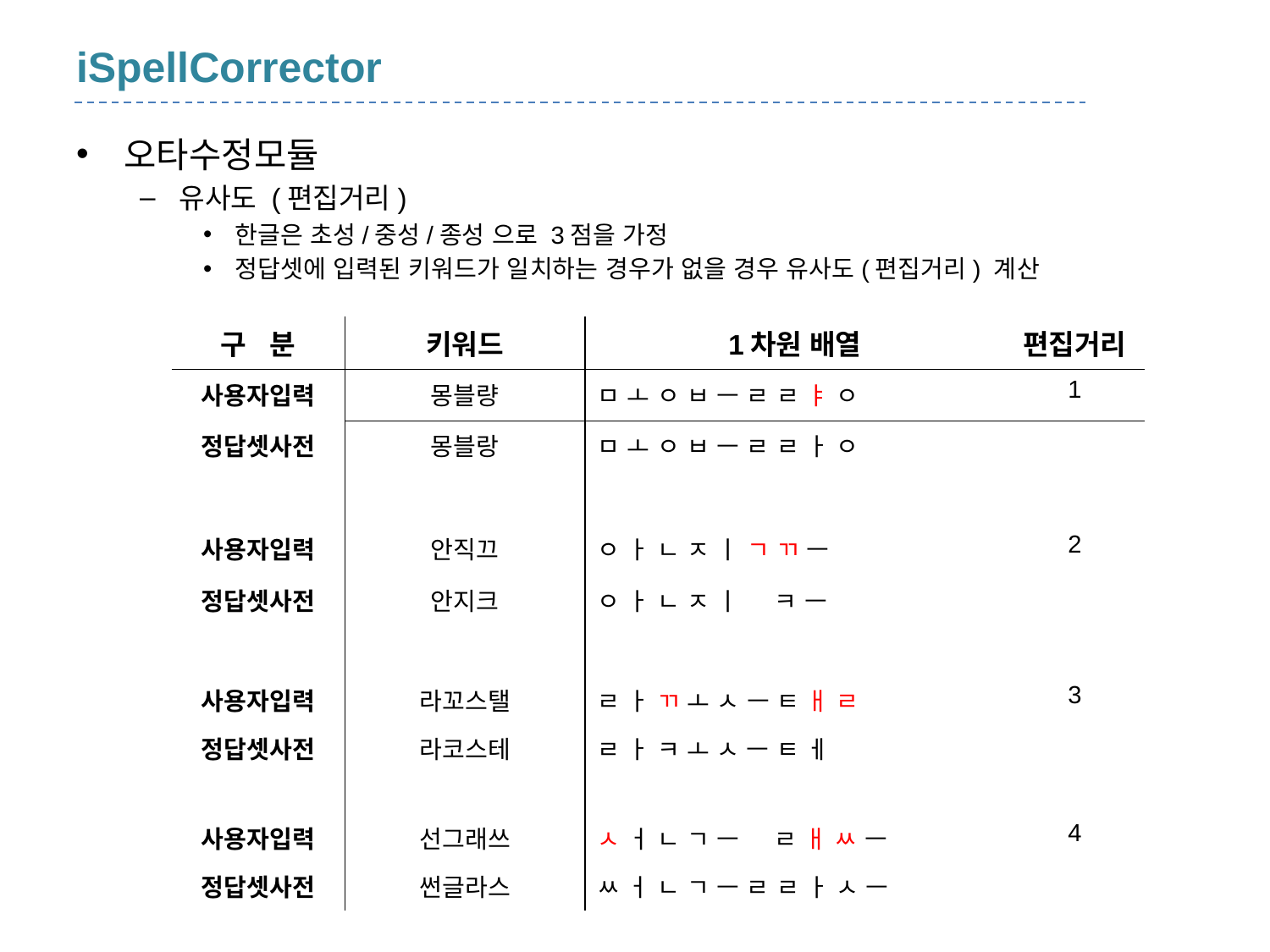

# iSpellCorrector
오타수정모듈
유사도 (편집거리)
한글은 초성/중성/종성 으로 3점을 가정
정답셋에 입력된 키워드가 일치하는 경우가 없을 경우 유사도(편집거리) 계산
| 구 분 | 키워드 | 1차원 배열 | 편집거리 |
| --- | --- | --- | --- |
| 사용자입력 | 몽블량 | ㅁ ㅗ ㅇ ㅂ ㅡ ㄹ ㄹ ㅑ ㅇ | 1 |
| 정답셋사전 | 몽블랑 | ㅁ ㅗ ㅇ ㅂ ㅡ ㄹ ㄹ ㅏ ㅇ |  |
|  |  |  |  |
| 사용자입력 | 안직끄 | ㅇ ㅏ ㄴ ㅈ ㅣ ㄱ ㄲ ㅡ | 2 |
| 정답셋사전 | 안지크 | ㅇ ㅏ ㄴ ㅈ ㅣ ㅋ ㅡ |  |
|  |  |  |  |
| 사용자입력 | 라꼬스탤 | ㄹ ㅏ ㄲ ㅗ ㅅ ㅡ ㅌ ㅐ ㄹ | 3 |
| 정답셋사전 | 라코스테 | ㄹ ㅏ ㅋ ㅗ ㅅ ㅡ ㅌ ㅔ |  |
|  |  |  |  |
| 사용자입력 | 선그래쓰 | ㅅ ㅓ ㄴ ㄱ ㅡ ㄹ ㅐ ㅆ ㅡ | 4 |
| 정답셋사전 | 썬글라스 | ㅆ ㅓ ㄴ ㄱ ㅡ ㄹ ㄹ ㅏ ㅅ ㅡ |  |